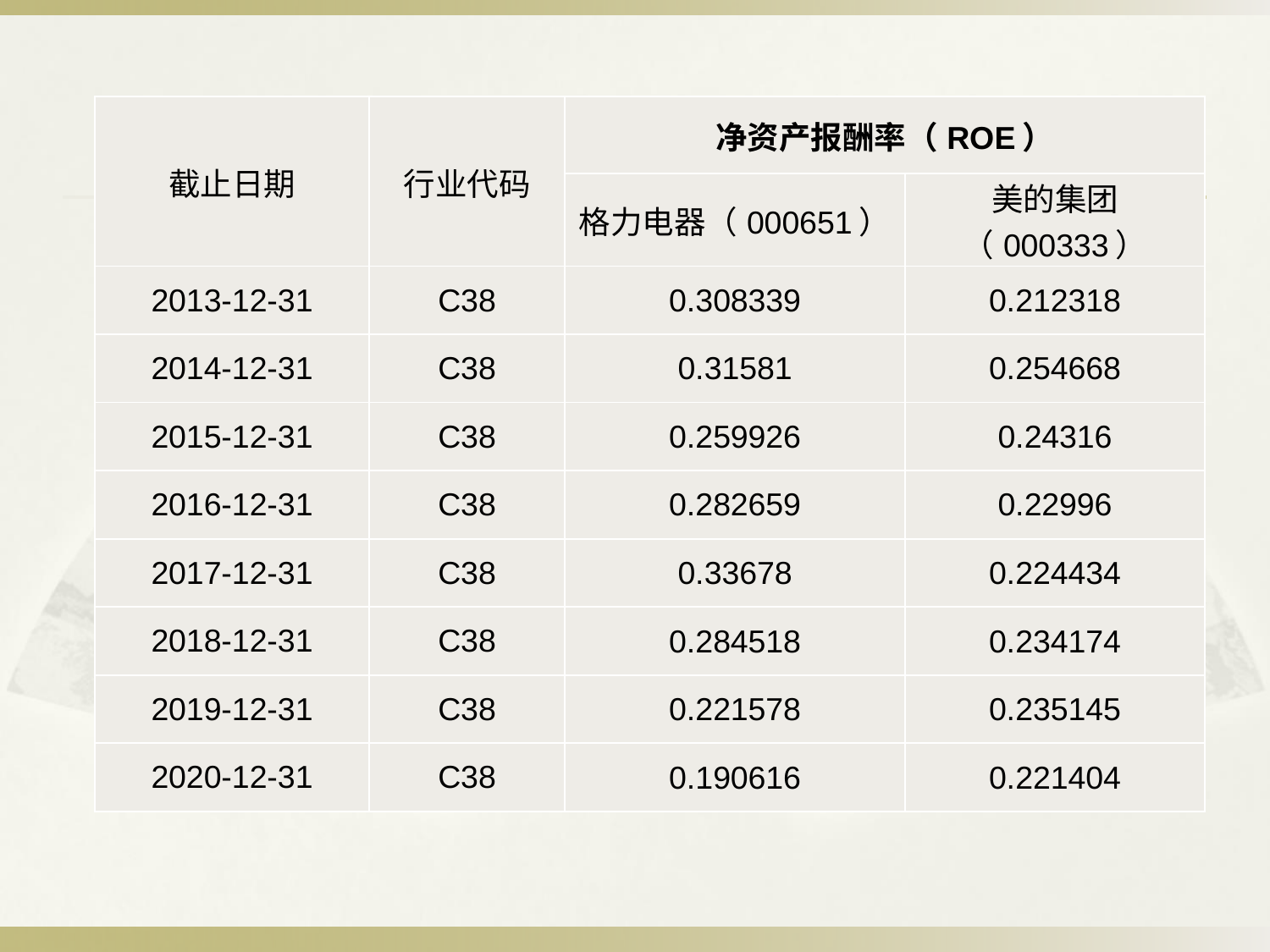

| 截止日期 | 行业代码 | 净资产报酬率（ROE） |  |
| --- | --- | --- | --- |
| 截止日期 | 行业代码 | 格力电器（000651） | 美的集团（000333） |
| 2013-12-31 | C38 | 0.308339 | 0.212318 |
| 2014-12-31 | C38 | 0.31581 | 0.254668 |
| 2015-12-31 | C38 | 0.259926 | 0.24316 |
| 2016-12-31 | C38 | 0.282659 | 0.22996 |
| 2017-12-31 | C38 | 0.33678 | 0.224434 |
| 2018-12-31 | C38 | 0.284518 | 0.234174 |
| 2019-12-31 | C38 | 0.221578 | 0.235145 |
| 2020-12-31 | C38 | 0.190616 | 0.221404 |